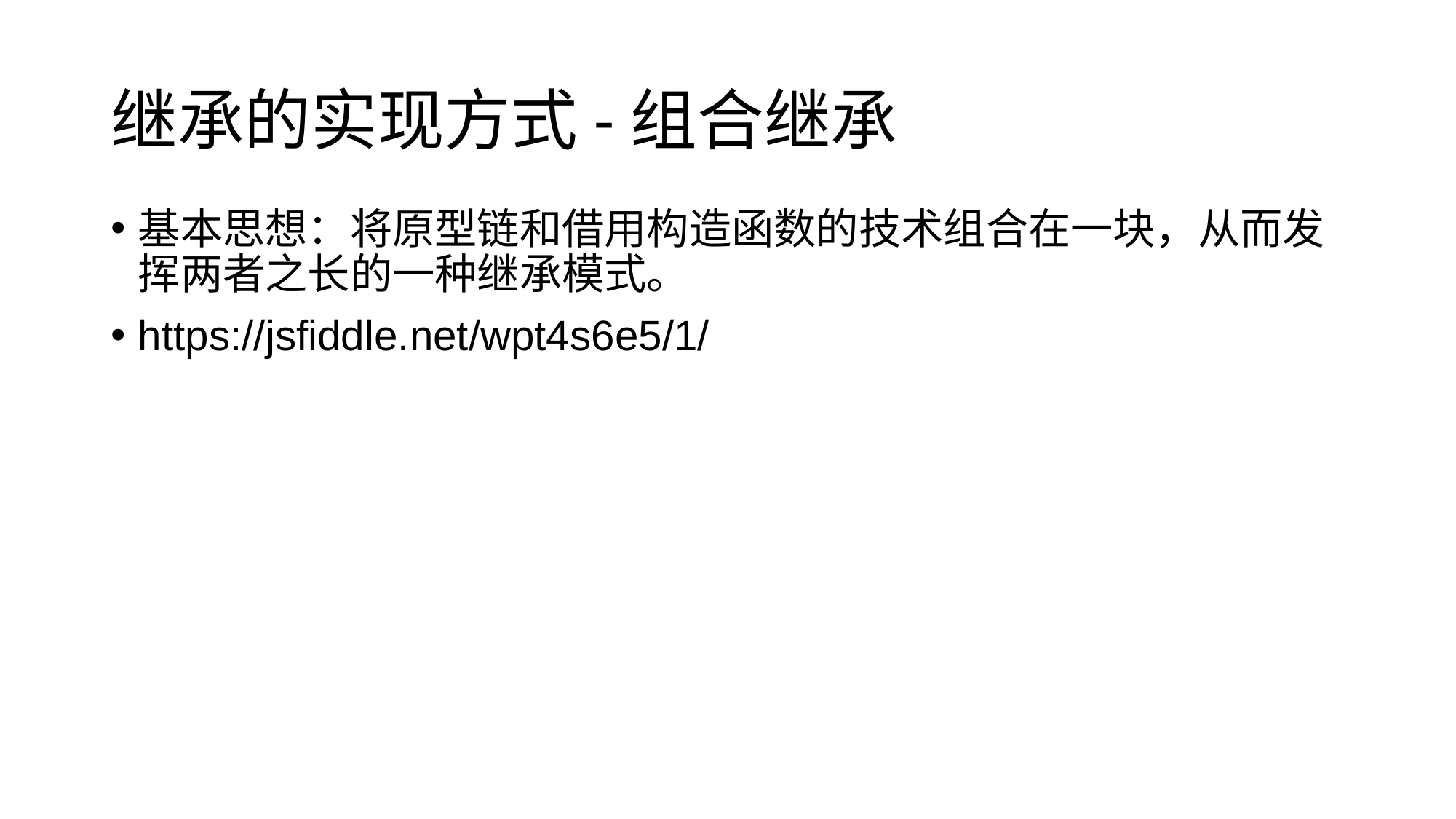

# 继承的实现方式-组合继承
基本思想：将原型链和借用构造函数的技术组合在一块，从而发挥两者之长的一种继承模式。
https://jsfiddle.net/wpt4s6e5/1/